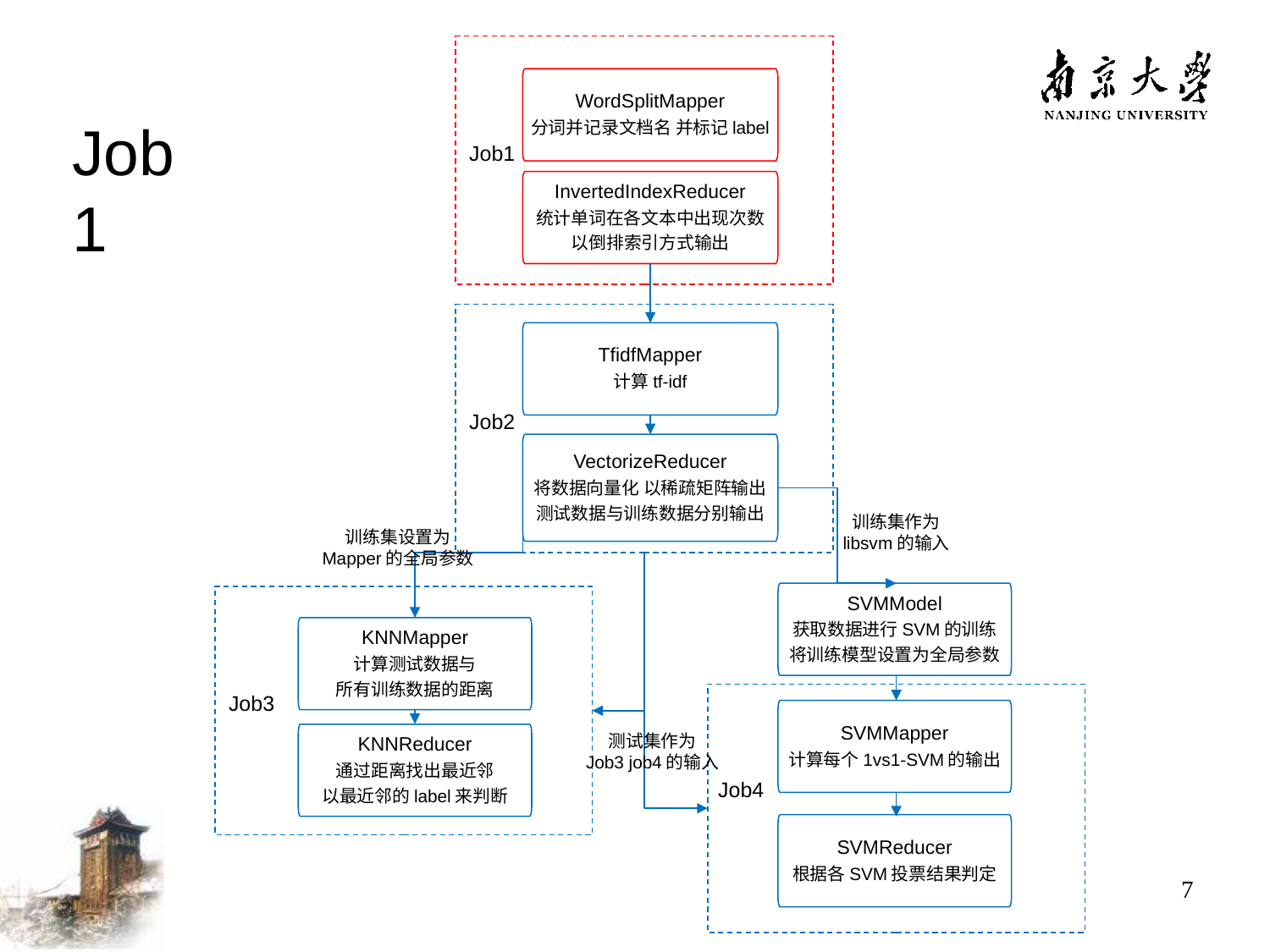

WordSplitMapper
分词并记录文档名 并标记label
InvertedIndexReducer
统计单词在各文本中出现次数
以倒排索引方式输出
TfidfMapper
计算tf-idf
VectorizeReducer
将数据向量化 以稀疏矩阵输出
测试数据与训练数据分别输出
KNNMapper
计算测试数据与
所有训练数据的距离
SVMMapper
计算每个1vs1-SVM的输出
KNNReducer
通过距离找出最近邻
以最近邻的label来判断
SVMReducer
根据各SVM投票结果判定
Job1

Job2
训练集作为
libsvm的输入
训练集设置为
Mapper的全局参数
SVMModel
获取数据进行SVM的训练
将训练模型设置为全局参数

Job3

测试集作为
Job3 job4的输入
Job4
Job1

7